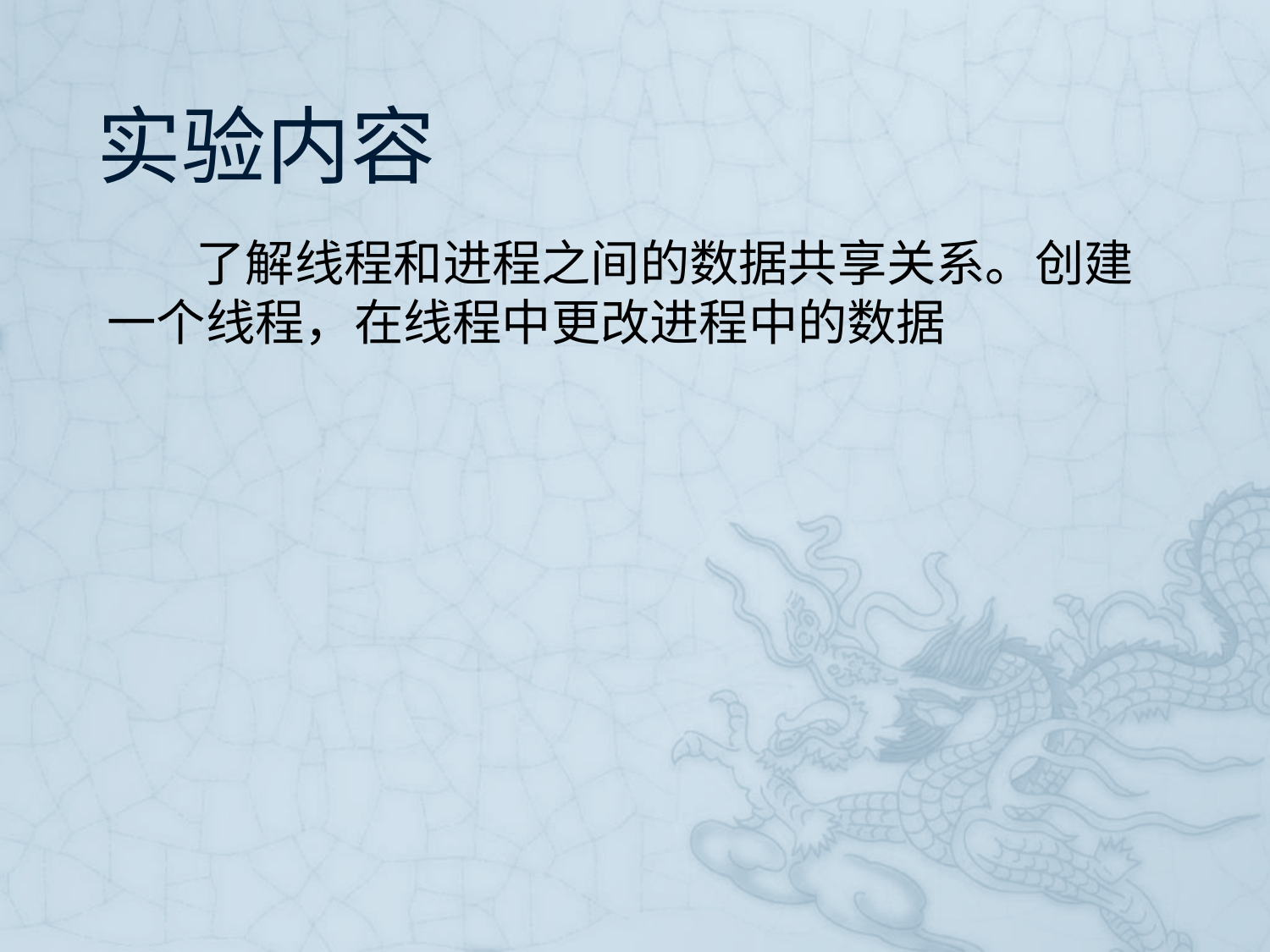

# 实验内容
       了解线程和进程之间的数据共享关系。创建一个线程，在线程中更改进程中的数据